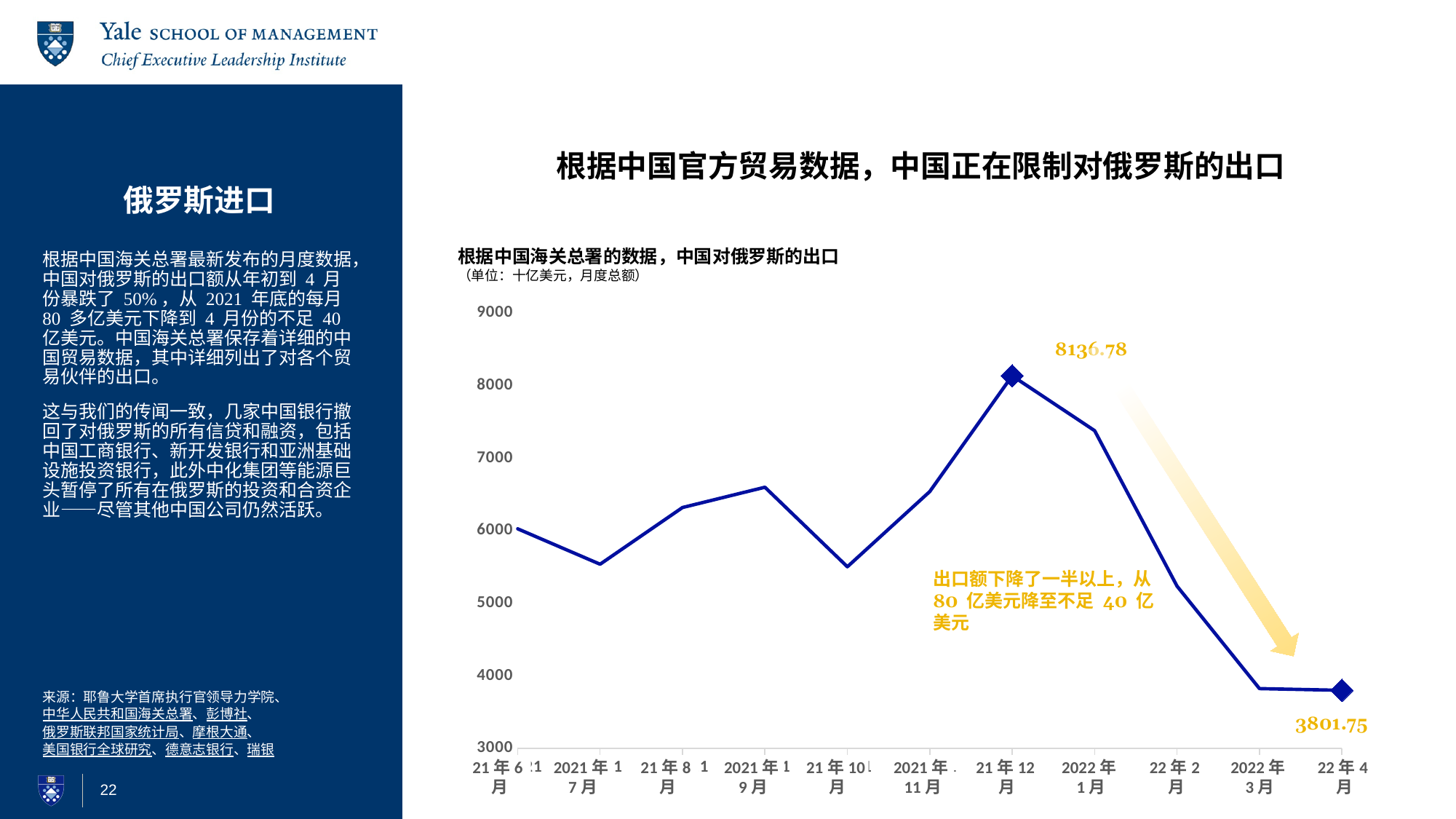

# 俄罗斯进口
根据中国官方贸易数据，中国正在限制对俄罗斯的出口
根据中国海关总署最新发布的月度数据，中国对俄罗斯的出口额从年初到 4 月份暴跌了 50%，从 2021 年底的每月 80 多亿美元下降到 4 月份的不足 40 亿美元。中国海关总署保存着详细的中国贸易数据，其中详细列出了对各个贸易伙伴的出口。
这与我们的传闻一致，几家中国银行撤回了对俄罗斯的所有信贷和融资，包括中国工商银行、新开发银行和亚洲基础设施投资银行，此外中化集团等能源巨头暂停了所有在俄罗斯的投资和合资企业——尽管其他中国公司仍然活跃。
根据中国海关总署的数据，中国对俄罗斯的出口
（单位：十亿美元，月度总额）

### Chart

| Category |  |
|---|---|
| 44742 | 5002.533 |
| 44712 | 3324.095 |
| 44681 | 3801.747 |
| 44651 | 3825.255 |
| 44620 | 5237.091 |
| 44592 | 7380.618 |
| 44561 | 8136.777 |
| 44530 | 6540.936 |
| 44500 | 5504.576 |
| 44469 | 6601.057 |
| 44439 | 6321.637 |
| 44408 | 5539.592 |
| 44377 | 6028.294 |
出口额下降了一半以上，从 80 亿美元降至不足 40 亿美元
来源：耶鲁大学首席执行官领导力学院、中华人民共和国海关总署、彭博社、俄罗斯联邦国家统计局、摩根大通、美国银行全球研究、德意志银行、瑞银
21年6月
2021年7月
21年8月
2021年9月
21年10月
2021年11月
21年12月
2022年1月
22年2月
2022年3月
22年4月
22